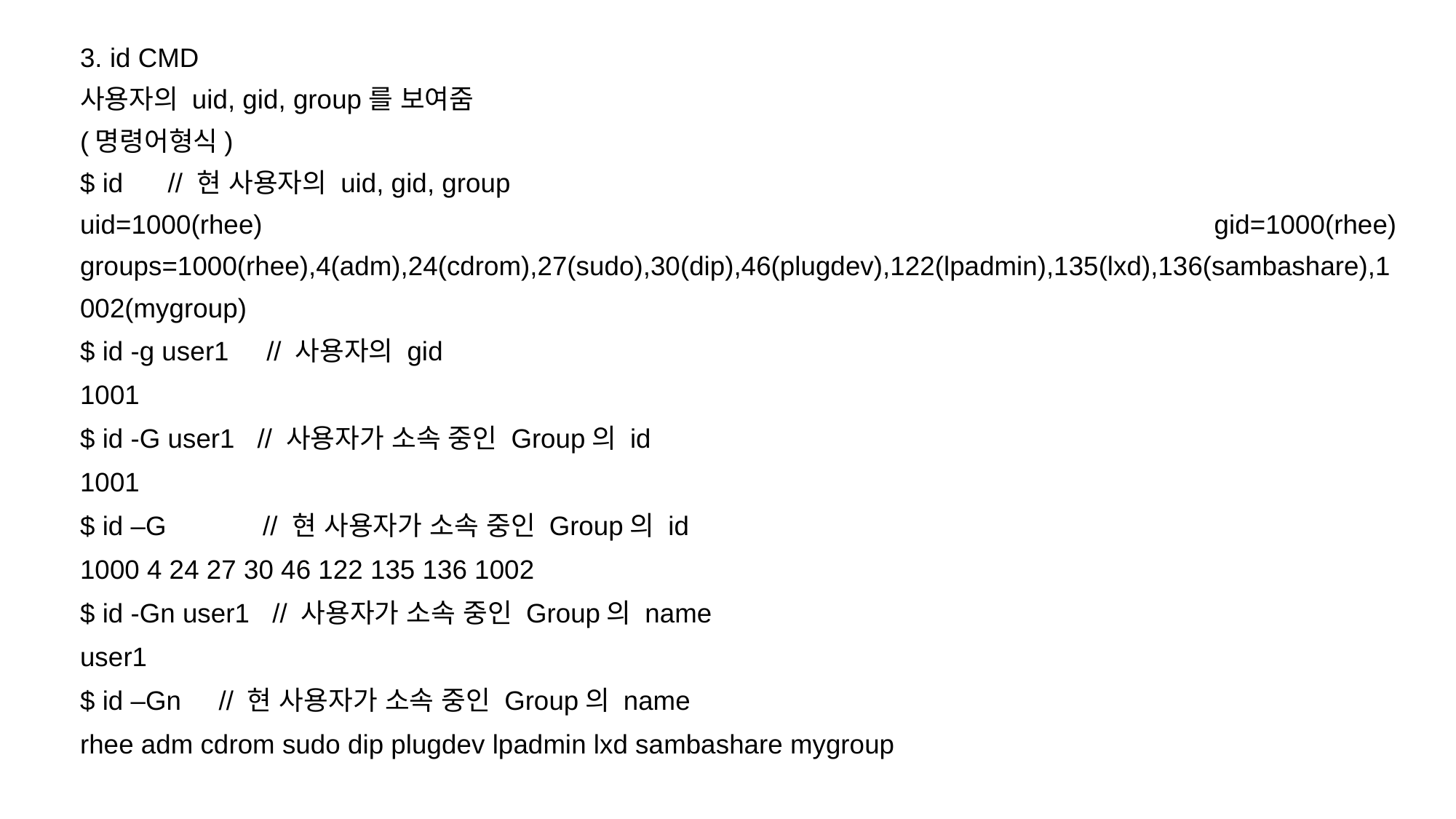

3. id CMD
사용자의 uid, gid, group를 보여줌
(명령어형식)
$ id      // 현 사용자의 uid, gid, group
uid=1000(rhee) gid=1000(rhee) groups=1000(rhee),4(adm),24(cdrom),27(sudo),30(dip),46(plugdev),122(lpadmin),135(lxd),136(sambashare),1002(mygroup)
$ id -g user1     // 사용자의 gid
1001
$ id -G user1   // 사용자가 소속 중인 Group의 id
1001
$ id –G             // 현 사용자가 소속 중인 Group의 id
1000 4 24 27 30 46 122 135 136 1002
$ id -Gn user1   // 사용자가 소속 중인 Group의 name
user1
$ id –Gn     // 현 사용자가 소속 중인 Group의 name
rhee adm cdrom sudo dip plugdev lpadmin lxd sambashare mygroup